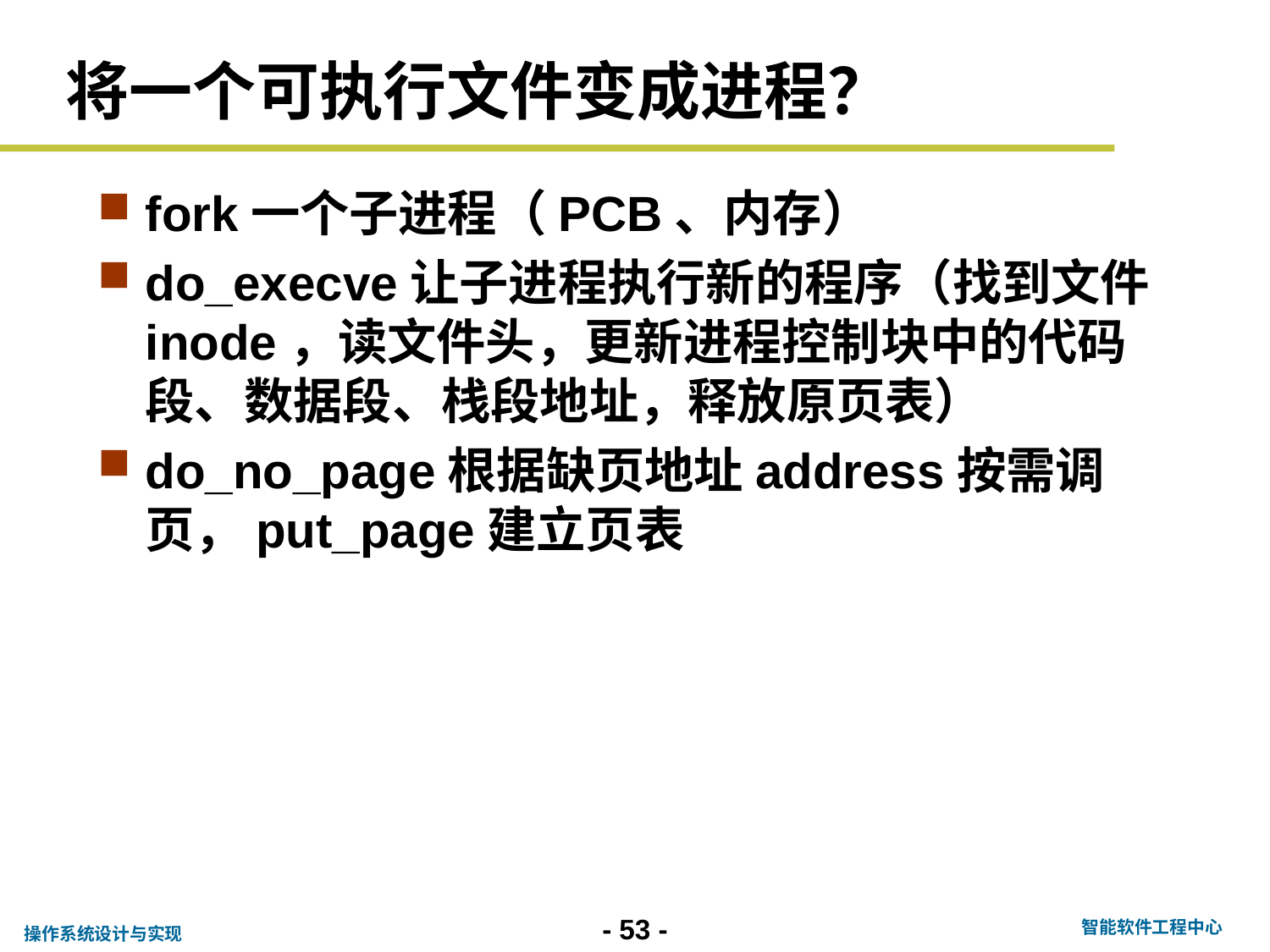

# 将一个可执行文件变成进程？
fork一个子进程（PCB、内存）
do_execve让子进程执行新的程序（找到文件inode，读文件头，更新进程控制块中的代码段、数据段、栈段地址，释放原页表）
do_no_page根据缺页地址address按需调页，put_page建立页表